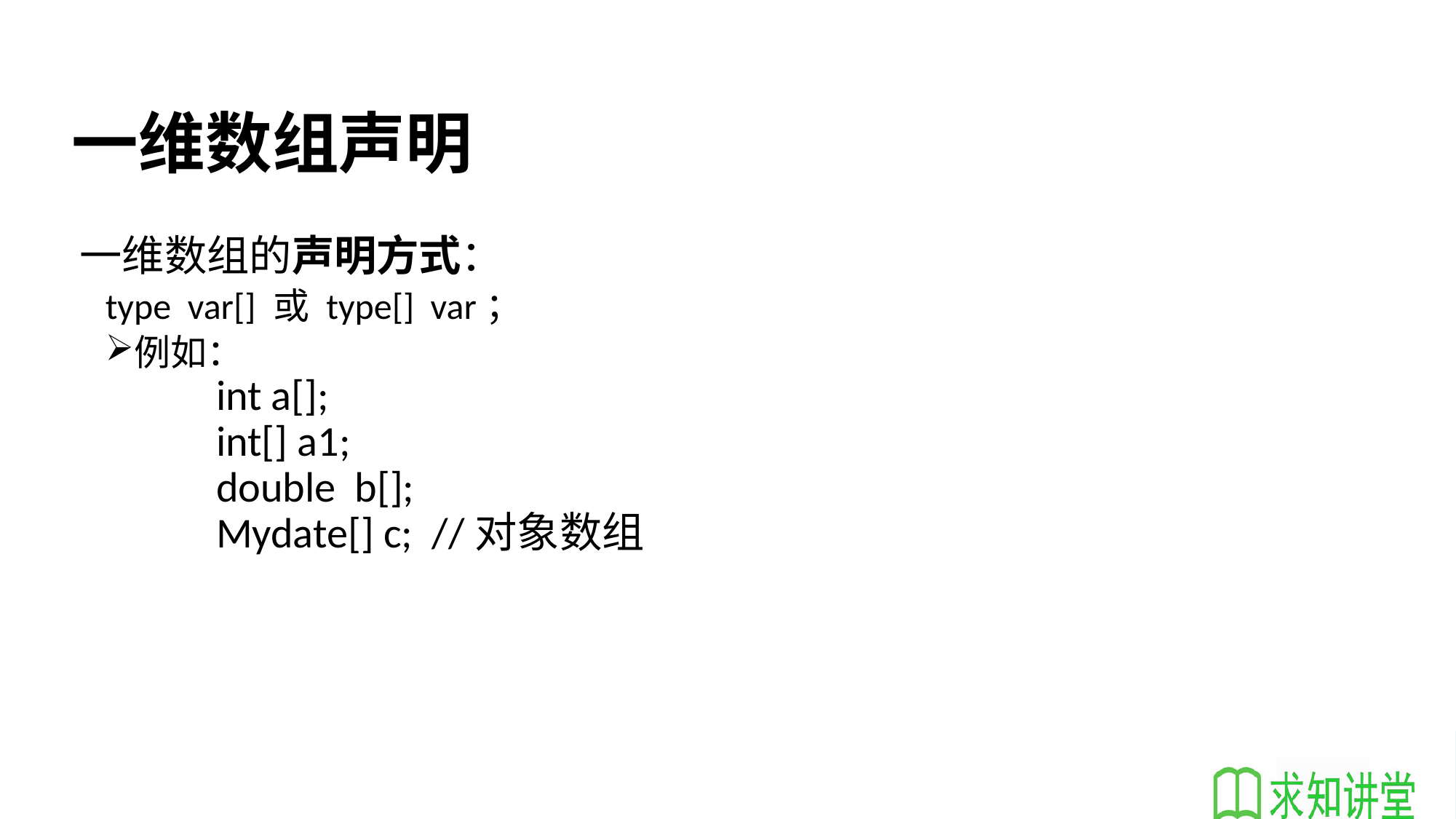

# 一维数组声明
  一维数组的声明方式：
type  var[] 或 type[]  var；
例如：
		   int a[];
	   	   int[] a1;
		   double  b[];
		   Mydate[] c;  //对象数组